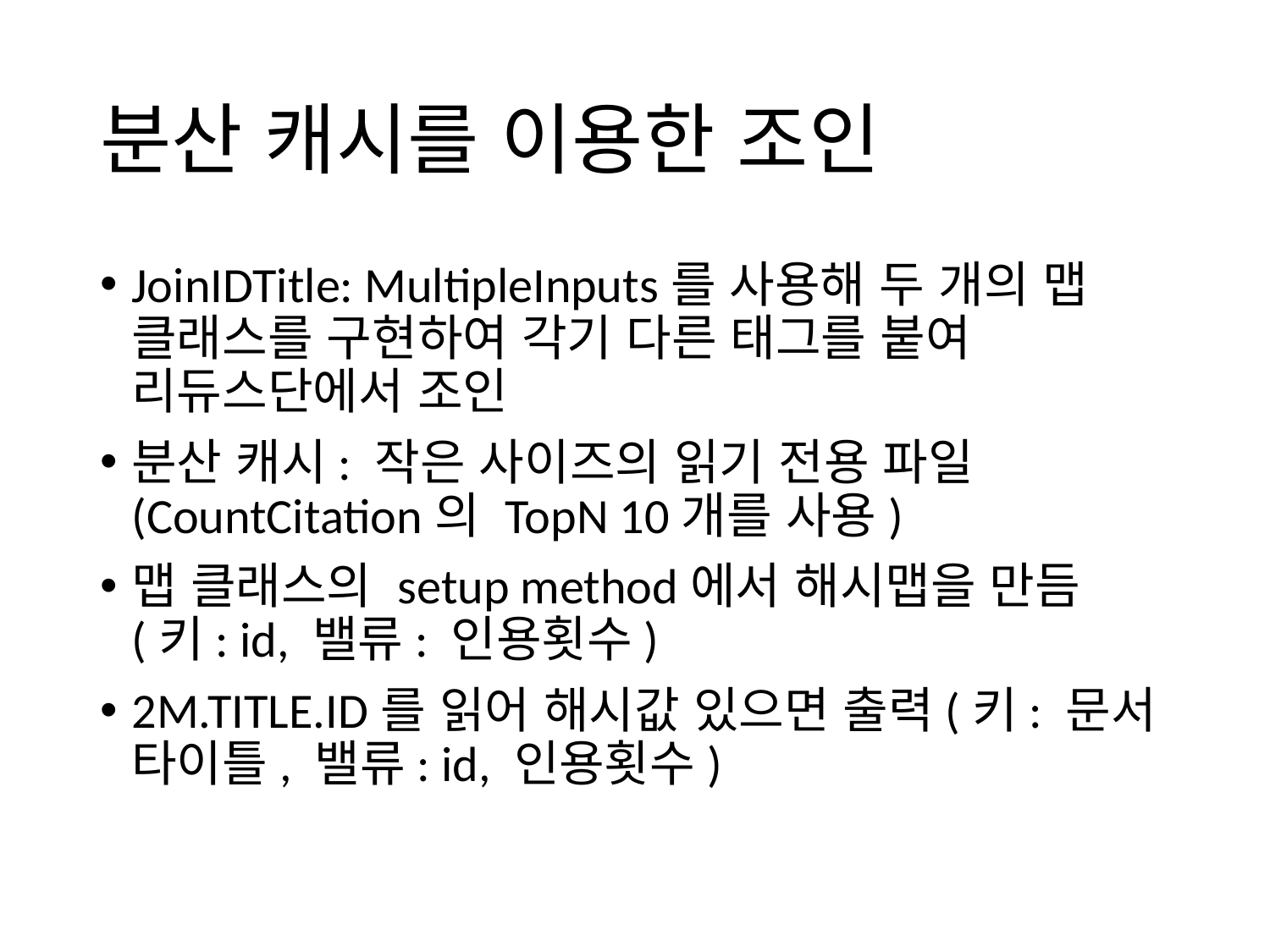

# 분산 캐시를 이용한 조인
JoinIDTitle: MultipleInputs를 사용해 두 개의 맵 클래스를 구현하여 각기 다른 태그를 붙여 리듀스단에서 조인
분산 캐시: 작은 사이즈의 읽기 전용 파일 (CountCitation의 TopN 10개를 사용)
맵 클래스의 setup method에서 해시맵을 만듬(키: id, 밸류: 인용횟수)
2M.TITLE.ID를 읽어 해시값 있으면 출력(키: 문서 타이틀, 밸류: id, 인용횟수)